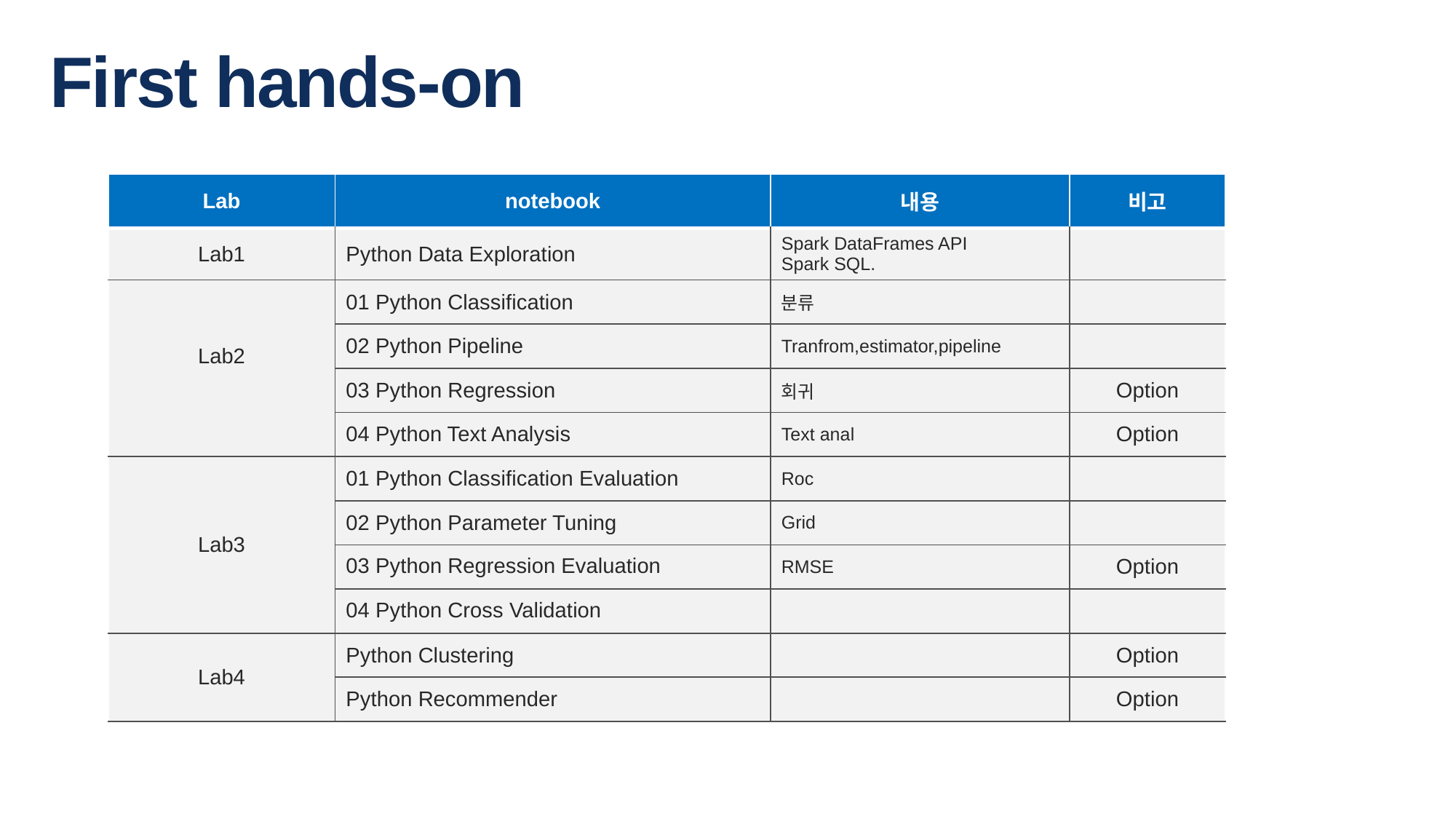

# First hands-on
| Lab | notebook | 내용 | 비고 |
| --- | --- | --- | --- |
| Lab1 | Python Data Exploration | Spark DataFrames API Spark SQL. |  |
| Lab2 | 01 Python Classification | 분류 |  |
|  | 02 Python Pipeline | Tranfrom,estimator,pipeline |  |
|  | 03 Python Regression | 회귀 | Option |
|  | 04 Python Text Analysis | Text anal | Option |
| Lab3 | 01 Python Classification Evaluation | Roc |  |
|  | 02 Python Parameter Tuning | Grid |  |
|  | 03 Python Regression Evaluation | RMSE | Option |
|  | 04 Python Cross Validation |  |  |
| Lab4 | Python Clustering |  | Option |
|  | Python Recommender |  | Option |